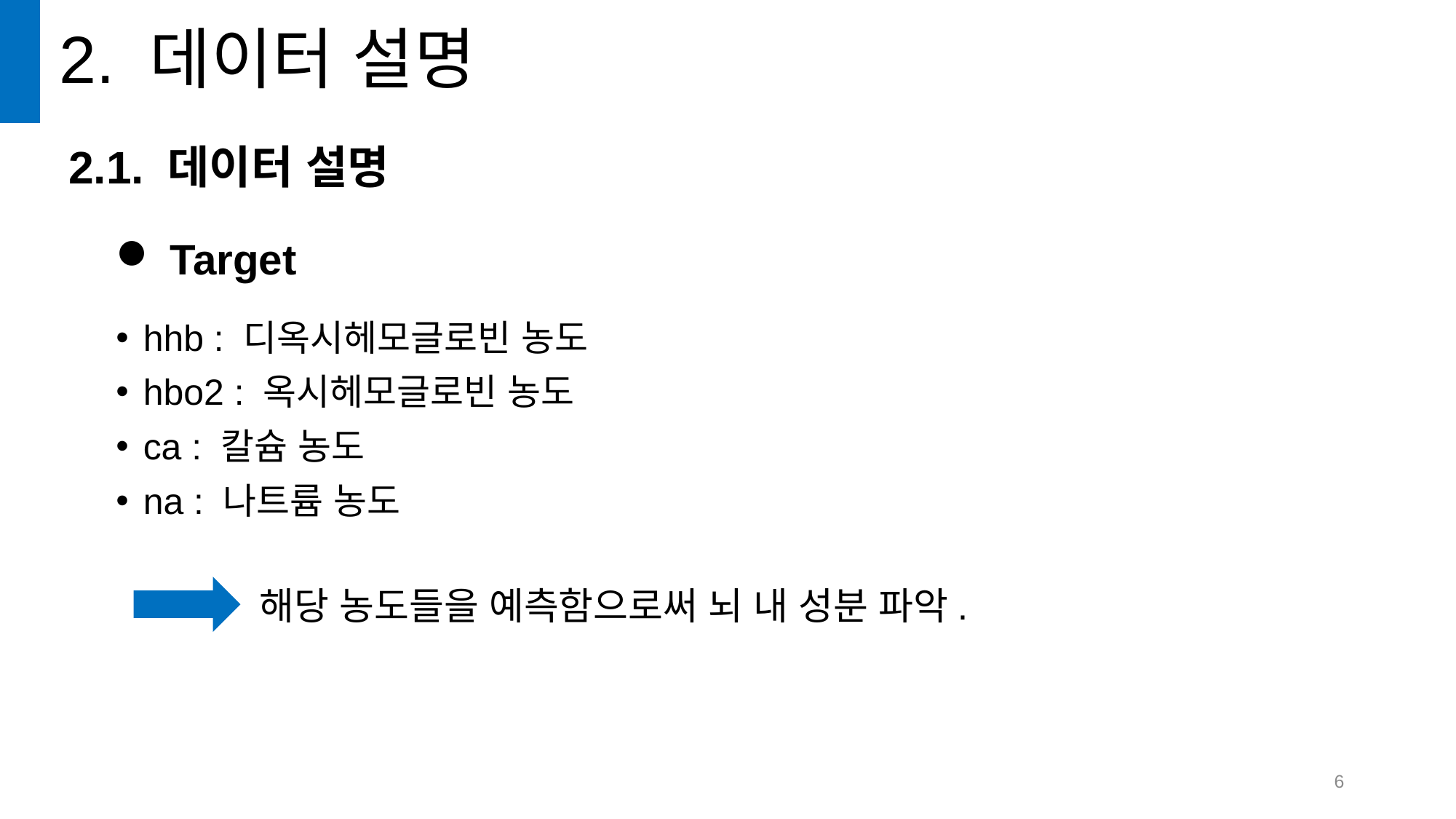

# 2. 데이터 설명
2.1. 데이터 설명
 Target

hhb : 디옥시헤모글로빈 농도
hbo2 : 옥시헤모글로빈 농도
ca : 칼슘 농도
na : 나트륨 농도

해당 농도들을 예측함으로써 뇌 내 성분 파악.
6